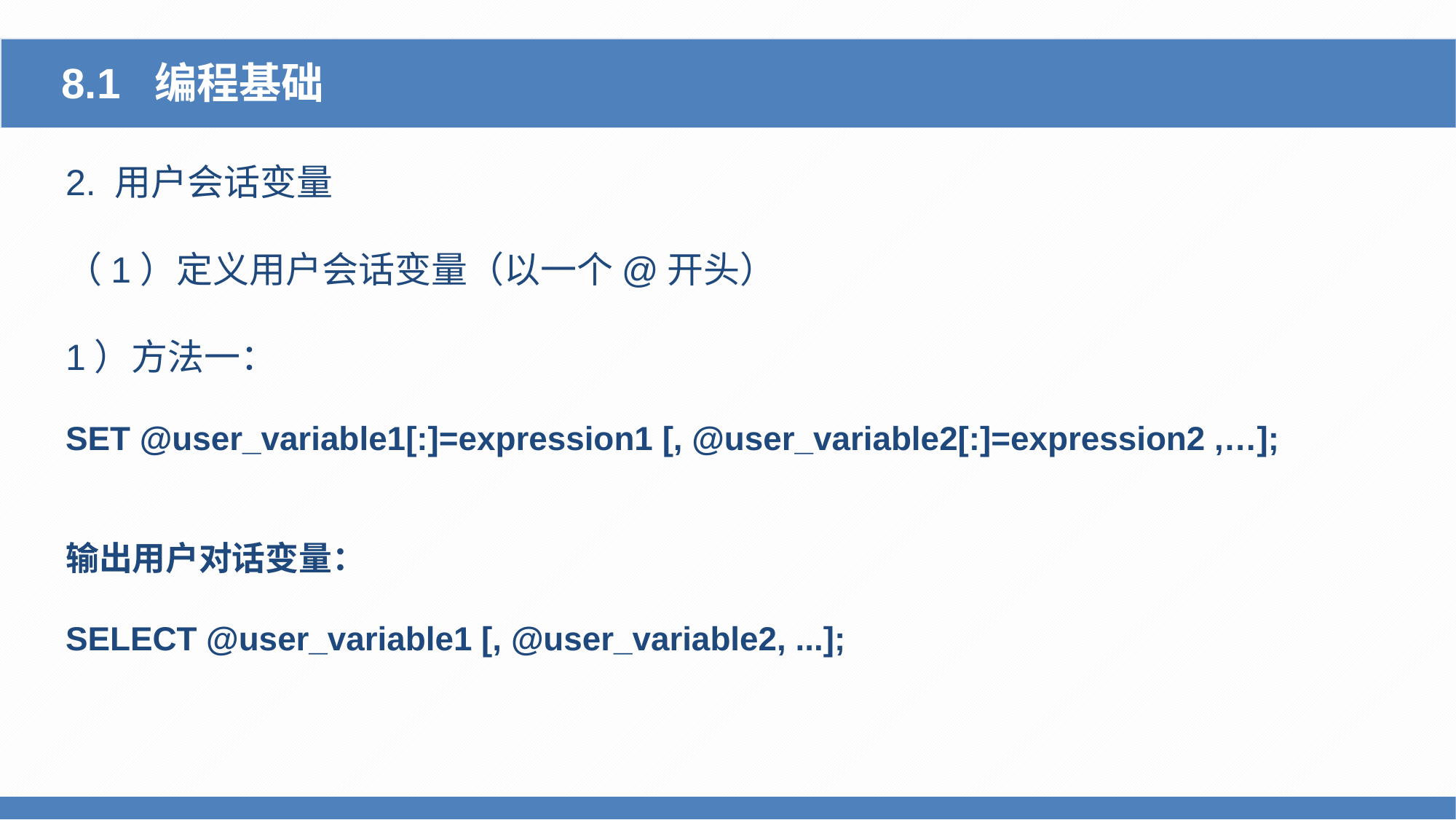

8.1  编程基础
2. 用户会话变量

（1）定义用户会话变量（以一个@开头）

1）方法一：

SET @user_variable1[:]=expression1 [, @user_variable2[:]=expression2 ,…];

输出用户对话变量：

SELECT @user_variable1 [, @user_variable2, ...];